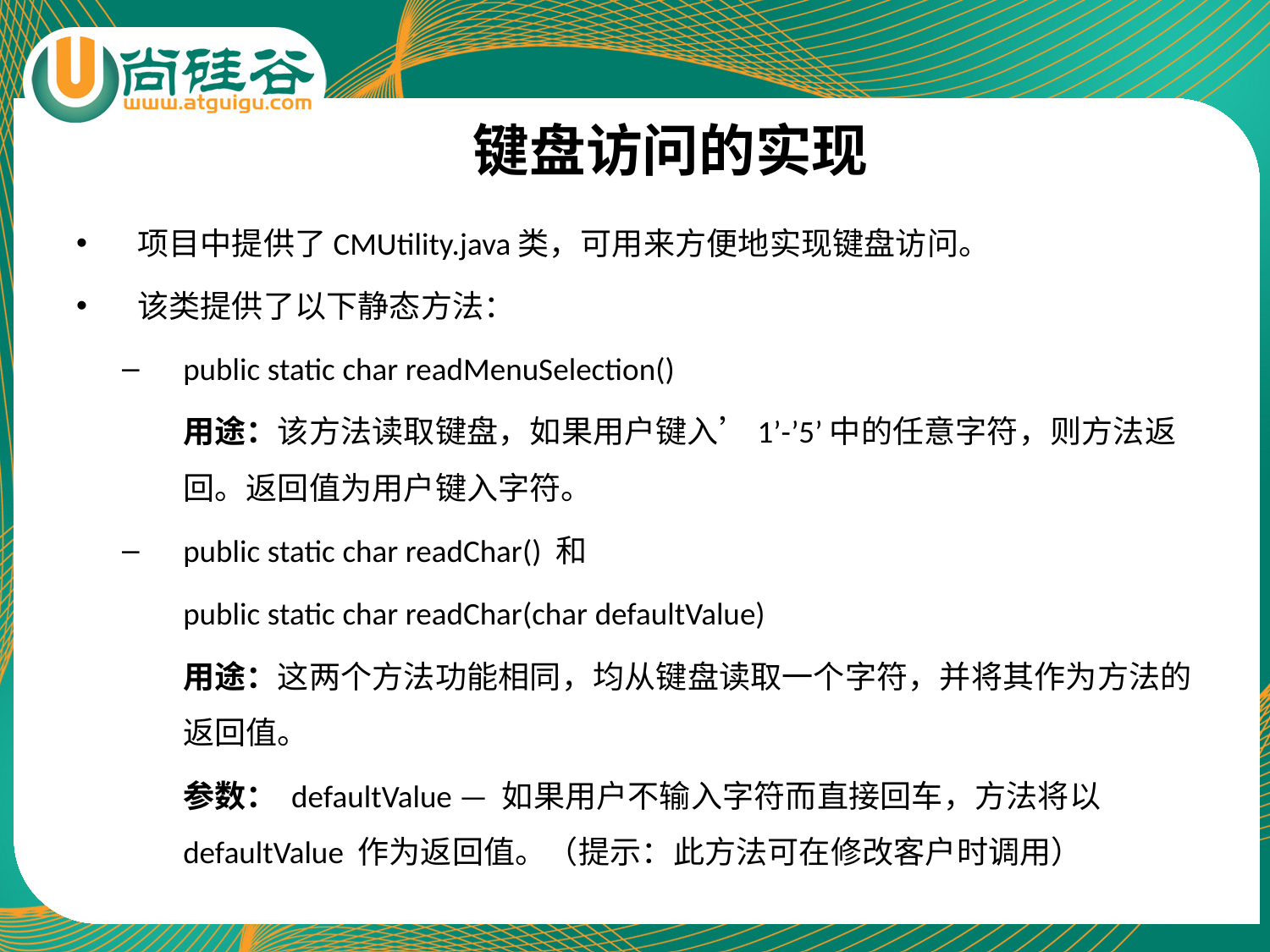

# 键盘访问的实现
项目中提供了CMUtility.java类，可用来方便地实现键盘访问。
该类提供了以下静态方法：
public static char readMenuSelection()
	用途：该方法读取键盘，如果用户键入’1’-’5’中的任意字符，则方法返回。返回值为用户键入字符。
public static char readChar() 和
	public static char readChar(char defaultValue)
	用途：这两个方法功能相同，均从键盘读取一个字符，并将其作为方法的返回值。
	参数： defaultValue — 如果用户不输入字符而直接回车，方法将以defaultValue 作为返回值。（提示：此方法可在修改客户时调用）